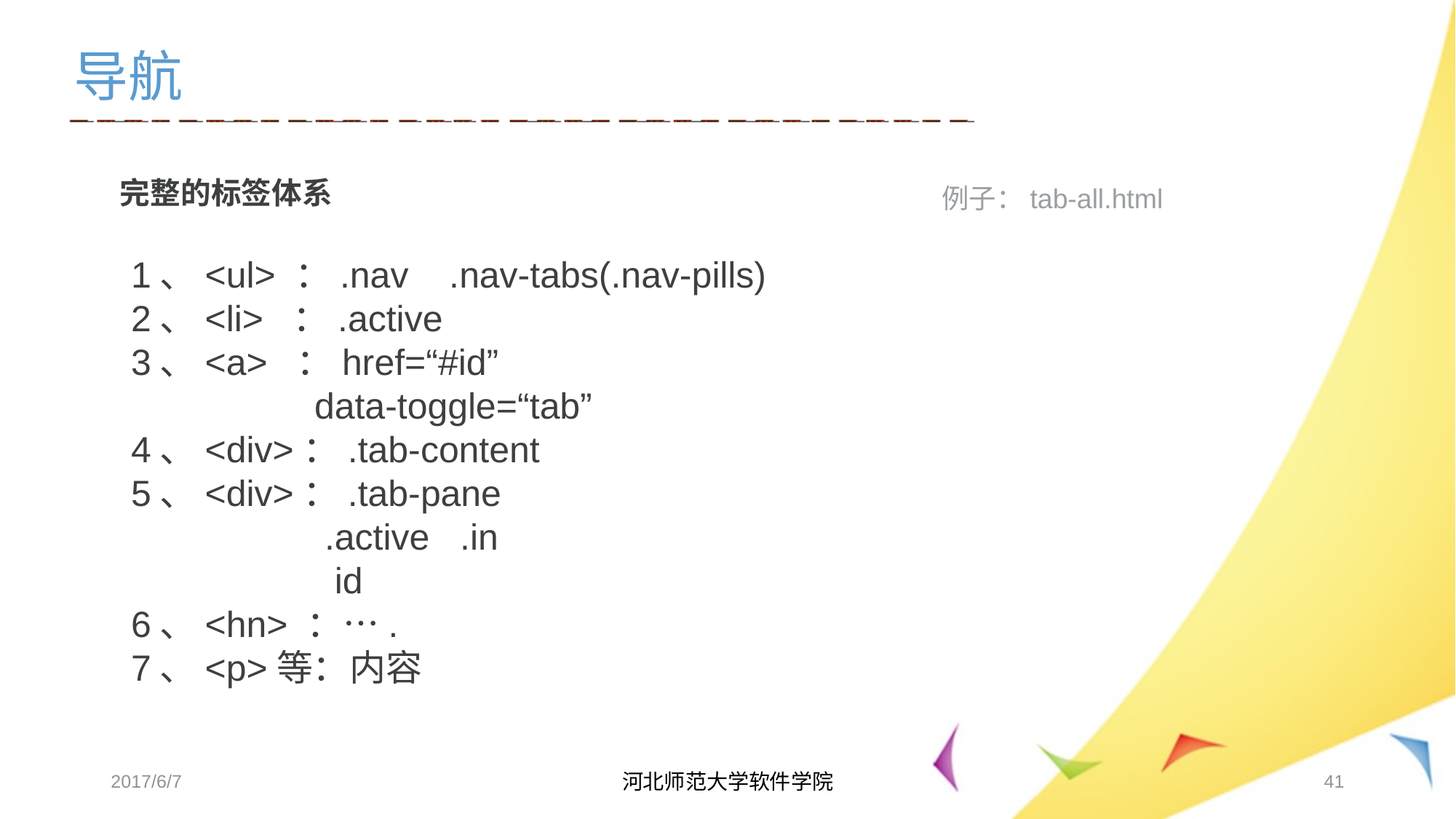

导航
完整的标签体系

例子：tab-all.html
1、<ul> ：.nav    .nav-tabs(.nav-pills)
2、<li>  ：.active
3、<a>  ：href=“#id”
                  data-toggle=“tab”
4、<div>：.tab-content
5、<div>：.tab-pane
                   .active   .in
                    id
6、<hn> ：….
7、<p>等：内容
2017/6/7
河北师范大学软件学院
41